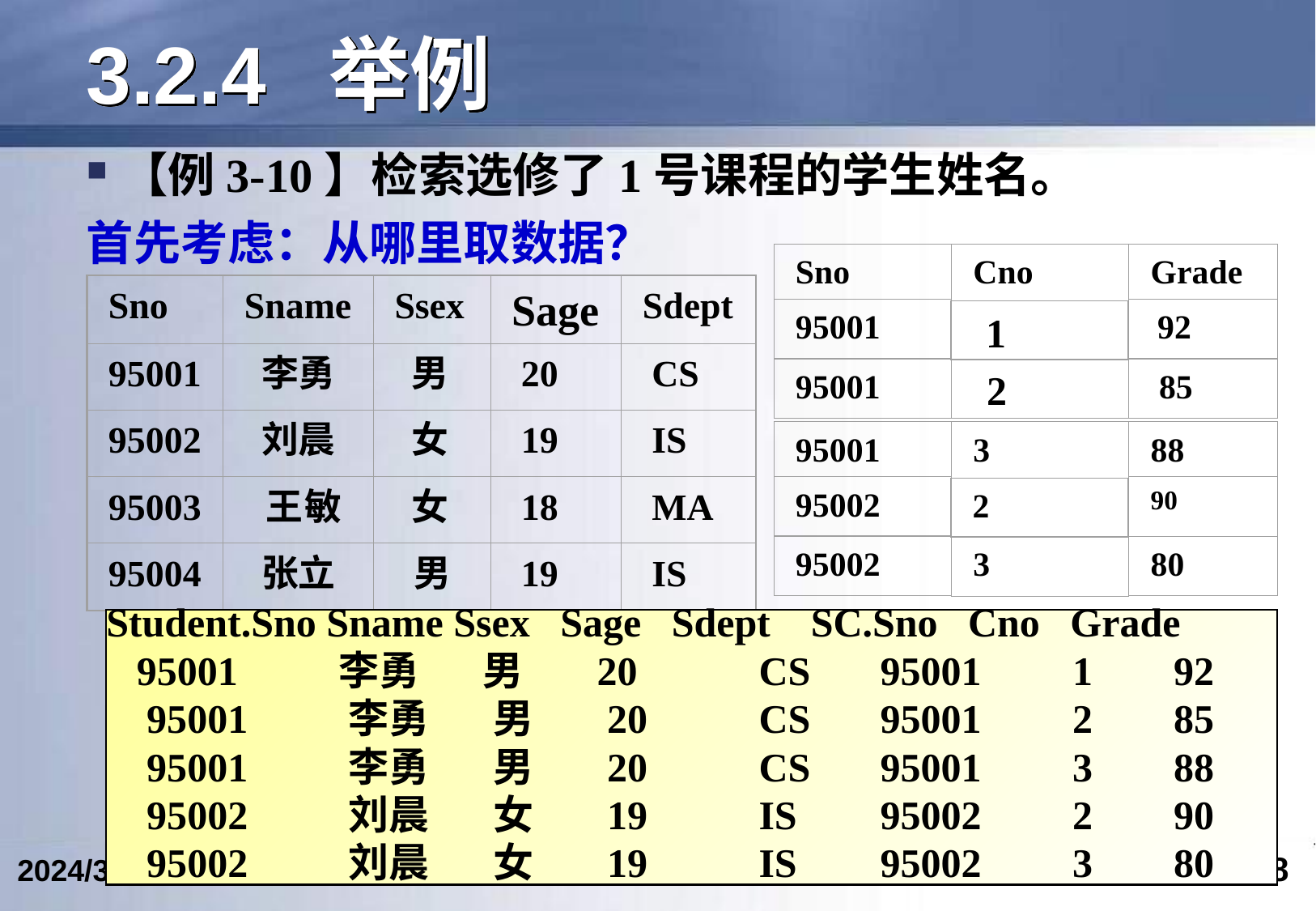

# 3.2.4	举例
【例3-10】检索选修了1号课程的学生姓名。
首先考虑：从哪里取数据？

Sno

Cno

Grade

95001

 92

  1

95001

  2

 85

95001

3

88

95002

90

2

95002

3

80

Sno

Sname

Ssex

Sage

Sdept

95001

 李勇

 男

 20

 CS

95002

 刘晨

 女

 19

 IS

95003

 王敏

 女

 18

 MA

95004

 张立

 男

 19

 IS

Student.Sno Sname Ssex   Sage   Sdept    SC.Sno   Cno   Grade
   95001         李勇       男       20 	CS	95001         1        92
    95001         李勇       男       20	CS	95001         2        85
    95001         李勇       男       20	CS	95001         3        88
    95002         刘晨       女       19	IS 	95002         2        90
    95002         刘晨       女       19	IS	95002         3        80
68
2024/3/7